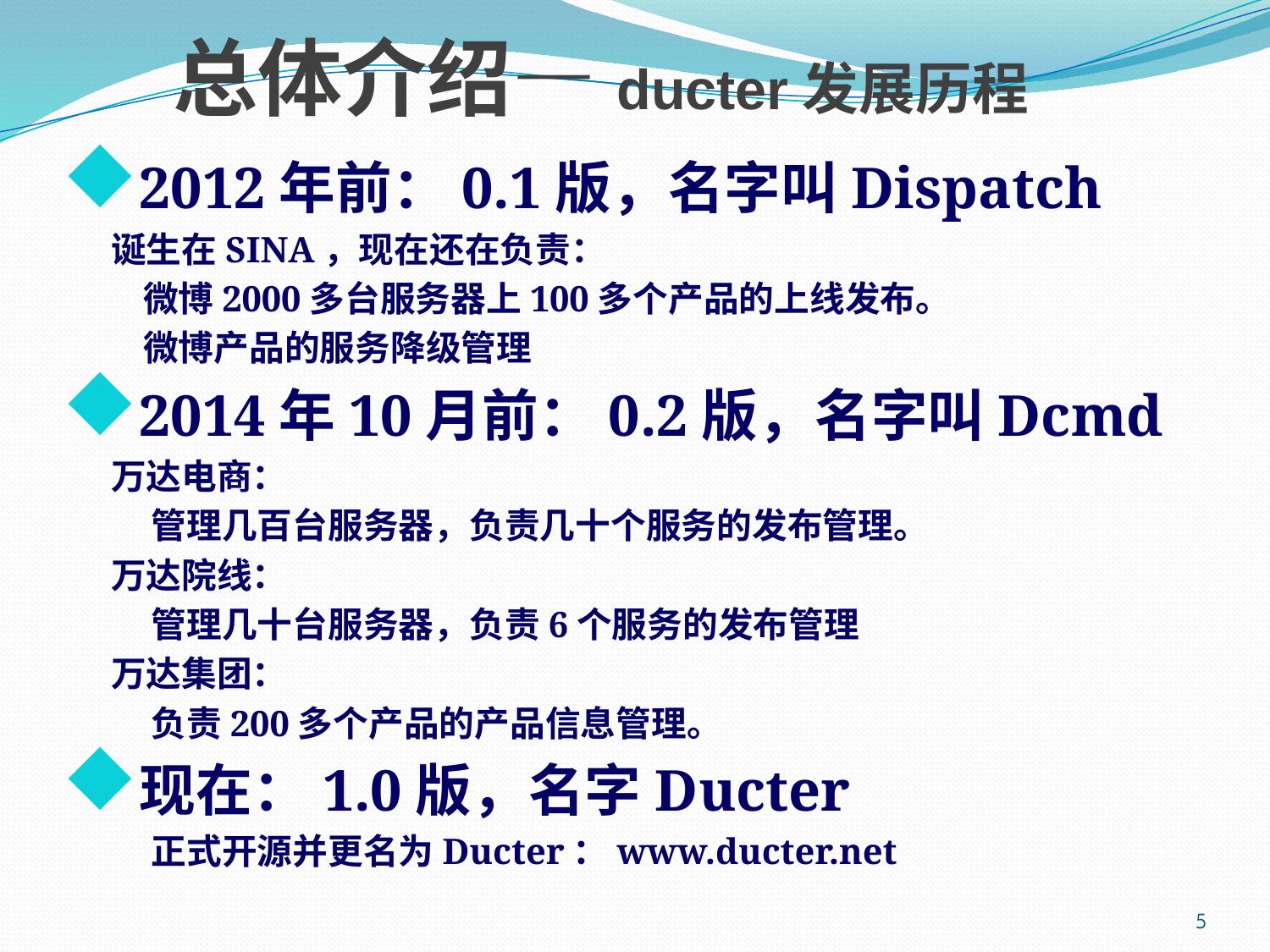

总体介绍—ducter发展历程

2012年前：0.1版，名字叫Dispatch
     诞生在SINA，现在还在负责：
         微博2000多台服务器上100多个产品的上线发布。
         微博产品的服务降级管理
2014年10月前：0.2版，名字叫Dcmd
     万达电商：
          管理几百台服务器，负责几十个服务的发布管理。
     万达院线：
          管理几十台服务器，负责6个服务的发布管理
     万达集团：
          负责200多个产品的产品信息管理。
现在：1.0版，名字Ducter
          正式开源并更名为Ducter：www.ducter.net
5